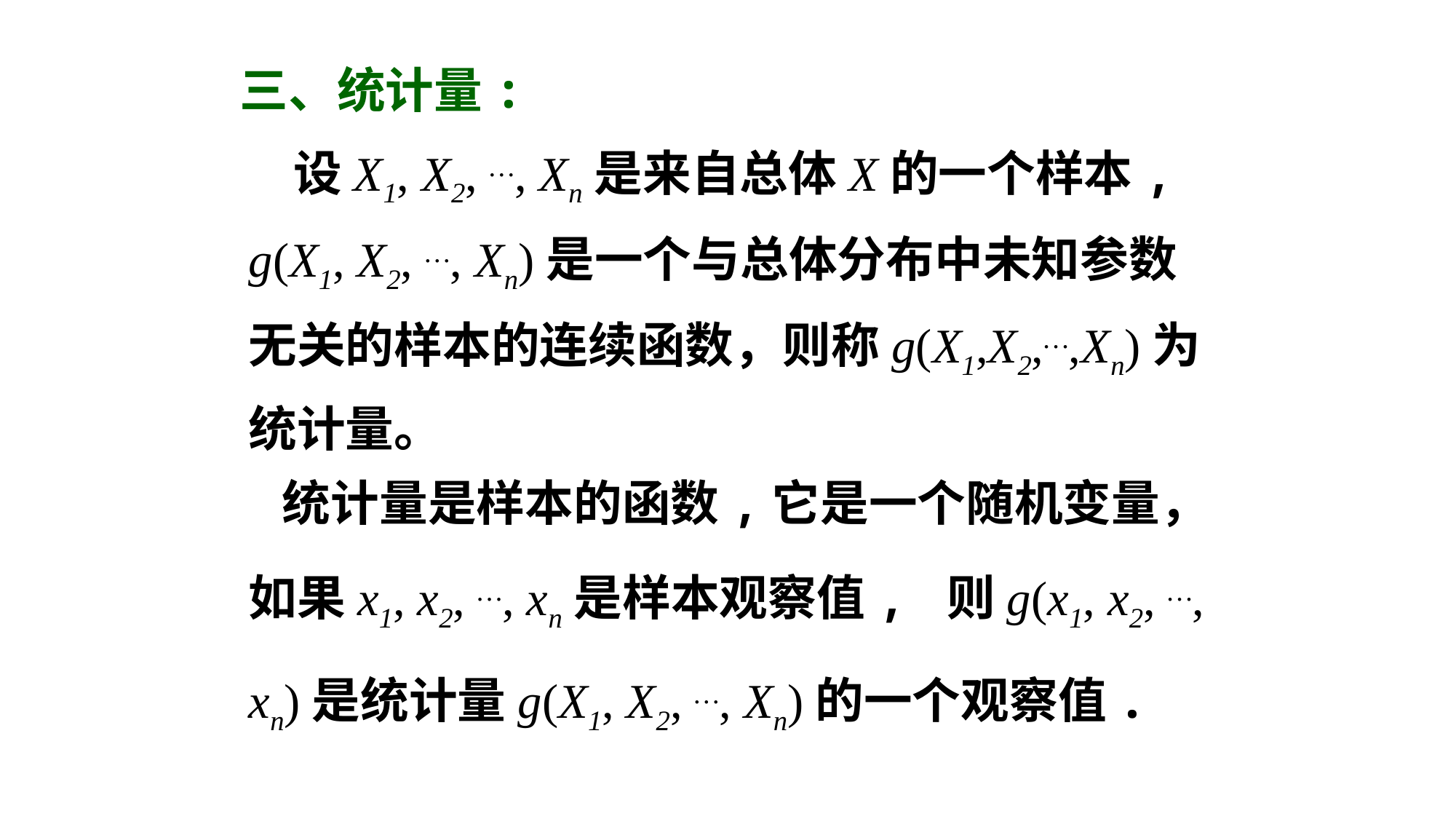

三、统计量:
   设X1, X2, …, Xn是来自总体X的一个样本, g(X1, X2, …, Xn)是一个与总体分布中未知参数无关的样本的连续函数，则称g(X1,X2,…,Xn)为统计量。
  统计量是样本的函数,它是一个随机变量，如果x1, x2, …, xn是样本观察值, 则g(x1, x2, …, xn)是统计量g(X1, X2, …, Xn)的一个观察值.